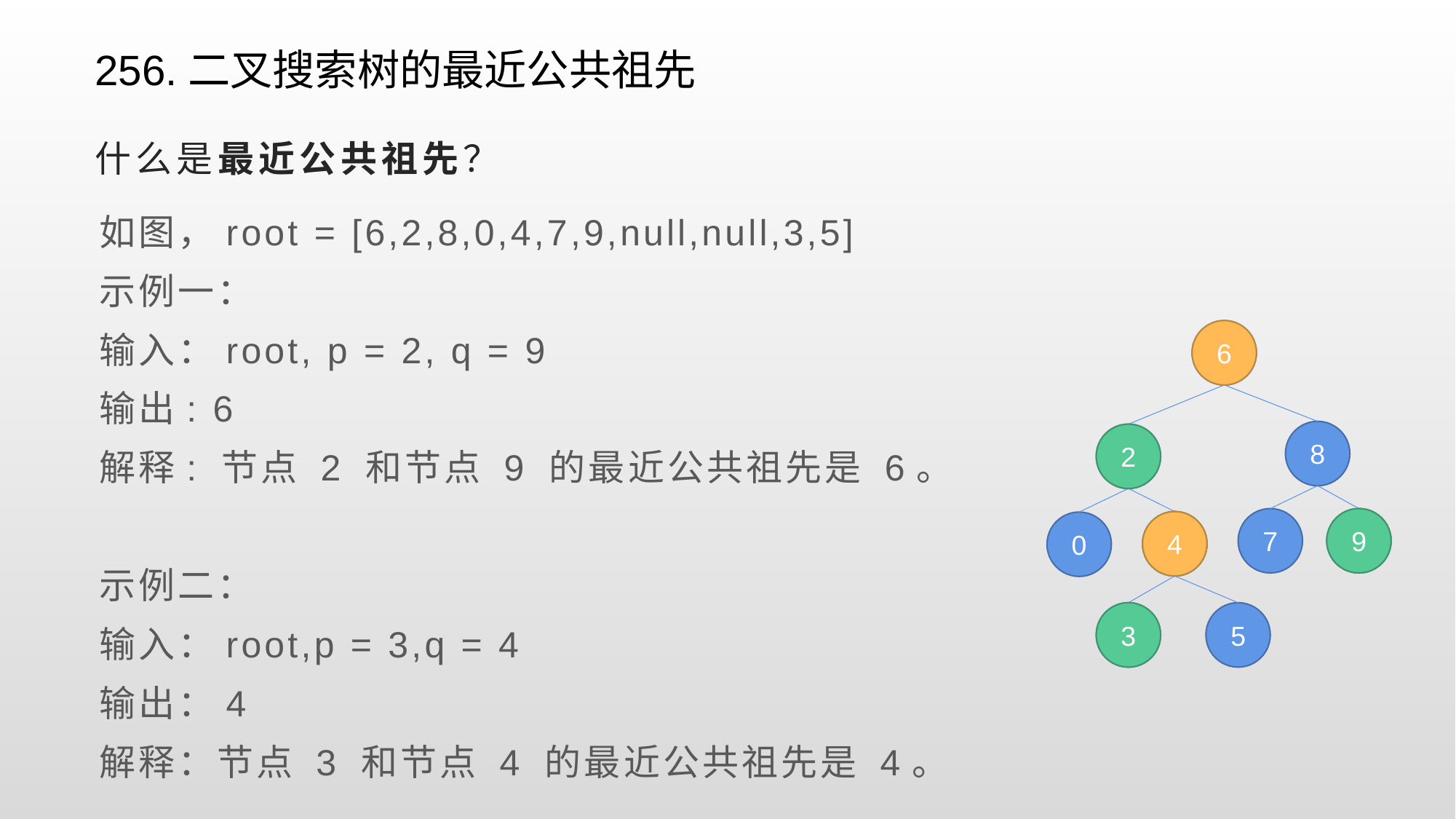

256.二叉搜索树的最近公共祖先
# 什么是最近公共祖先？
如图，root = [6,2,8,0,4,7,9,null,null,3,5]
示例一：
输入：root, p = 2, q = 9
输出: 6
解释: 节点 2 和节点 9 的最近公共祖先是 6。

示例二：
输入：root,p = 3,q = 4
输出：4
解释：节点 3 和节点 4 的最近公共祖先是 4。
6
8
2
7
9
4
0
3
5
6
2
9
4
4
3